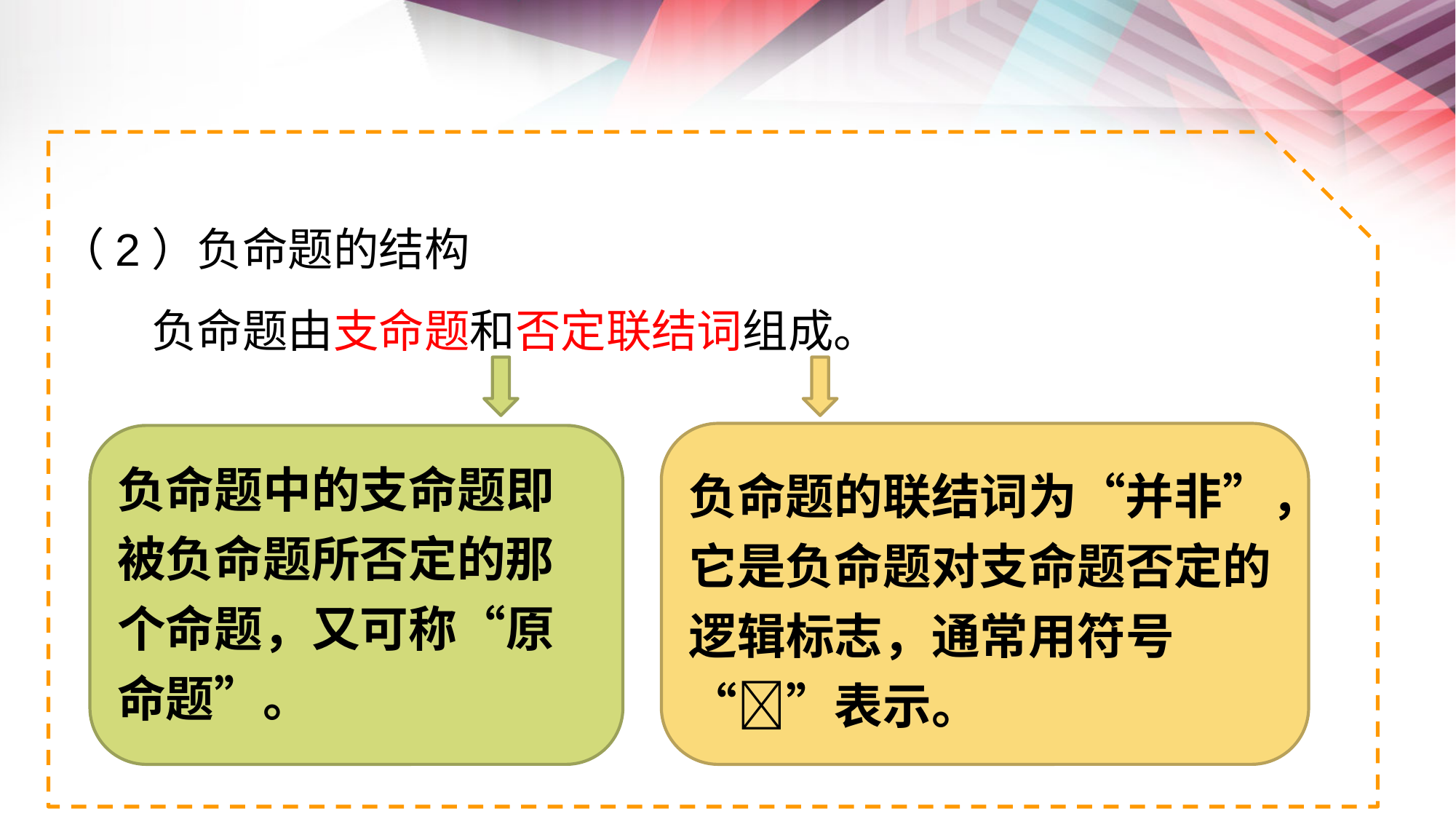

（2）负命题的结构
        负命题由支命题和否定联结词组成。

负命题的联结词为“并非”，它是负命题对支命题否定的逻辑标志，通常用符号“¬”表示。
负命题中的支命题即被负命题所否定的那个命题，又可称“原命题”。